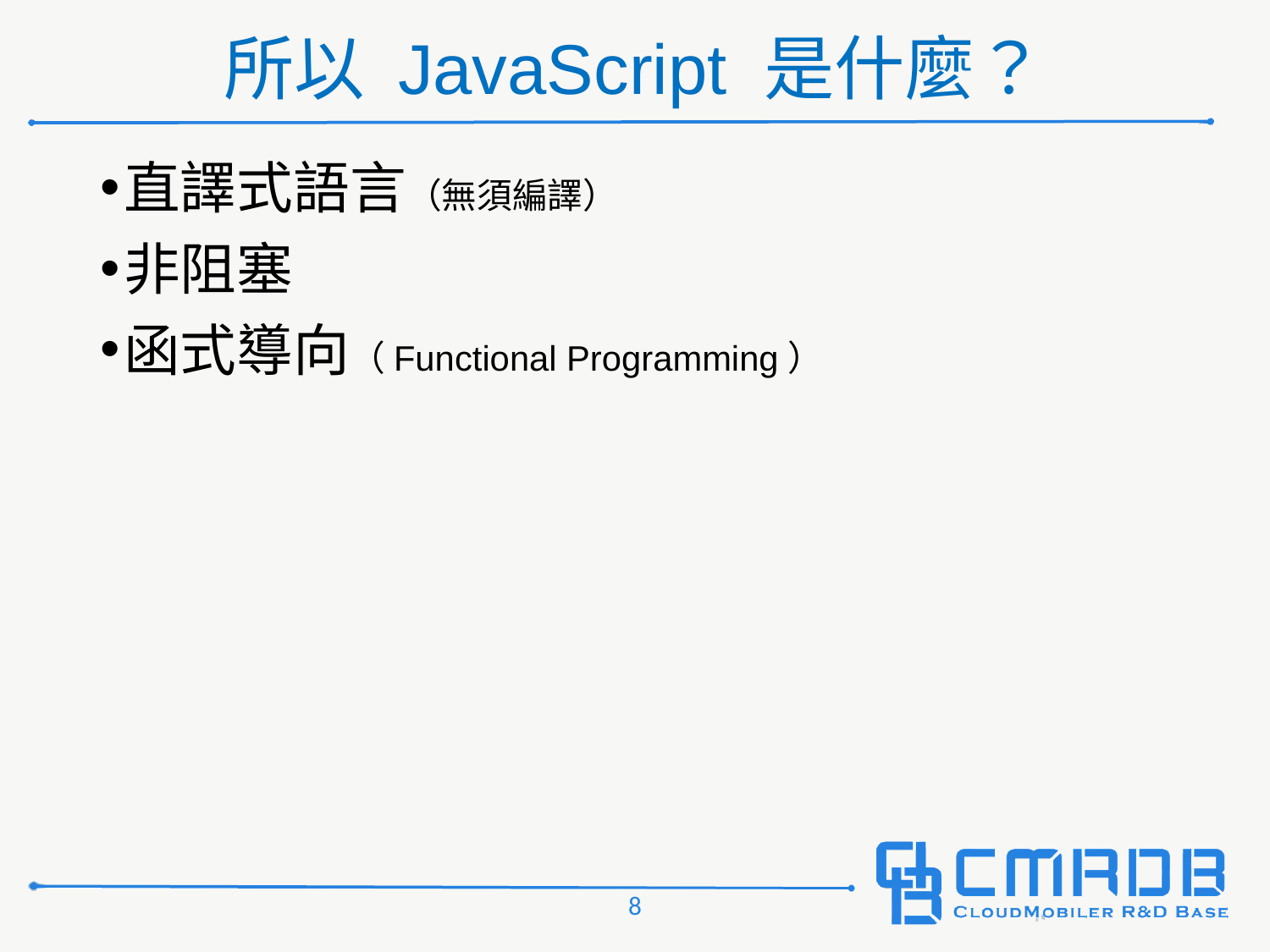

# 所以 JavaScript 是什麼？
直譯式語言（無須編譯）
非阻塞
函式導向（Functional Programming）